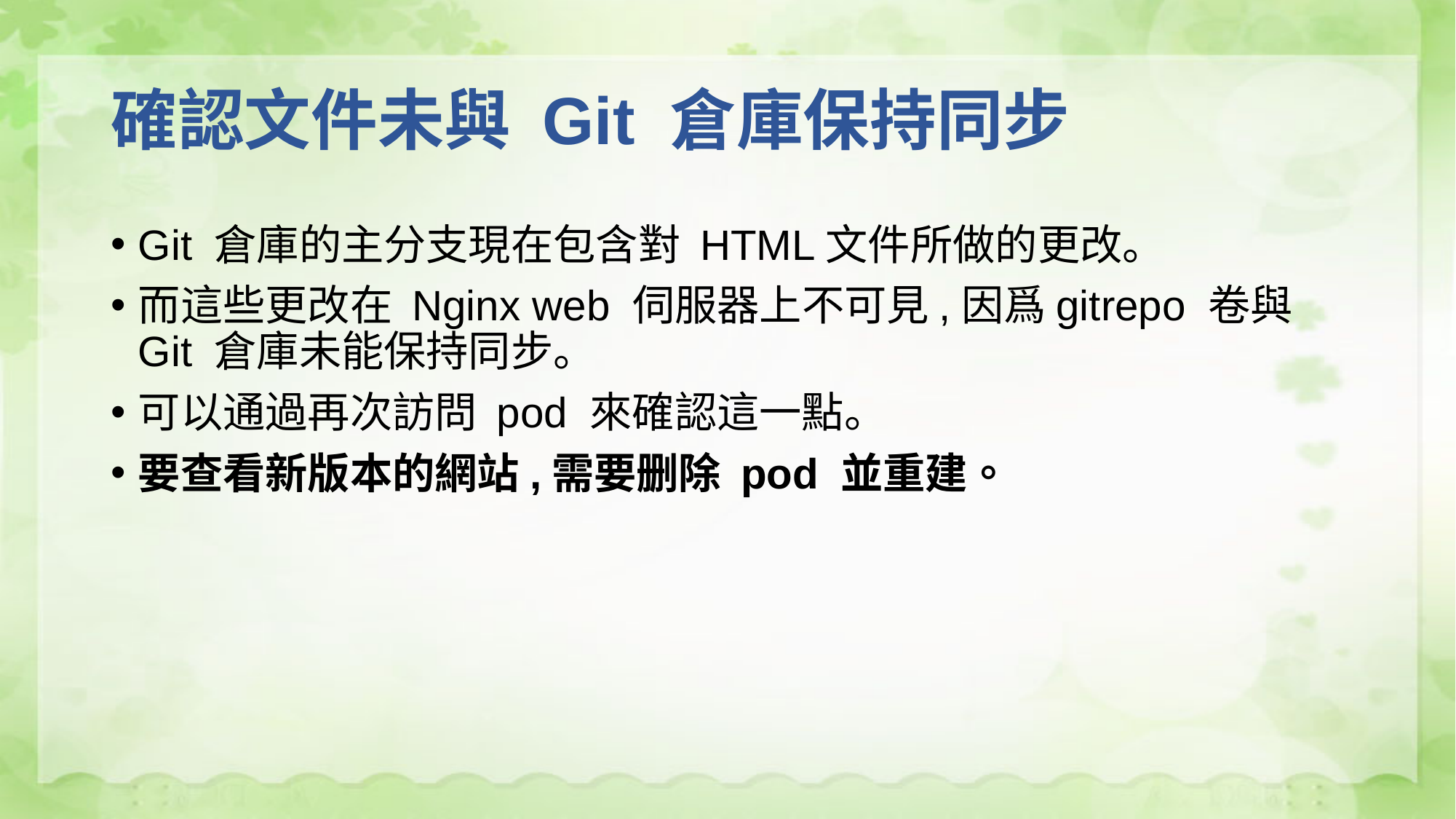

# 確認文件未與 Git 倉庫保持同步
Git 倉庫的主分支現在包含對 HTML文件所做的更改。
而這些更改在 Nginx web 伺服器上不可見,因爲gitrepo 卷與 Git 倉庫未能保持同步。
可以通過再次訪問 pod 來確認這一點。
要查看新版本的網站,需要删除 pod 並重建。